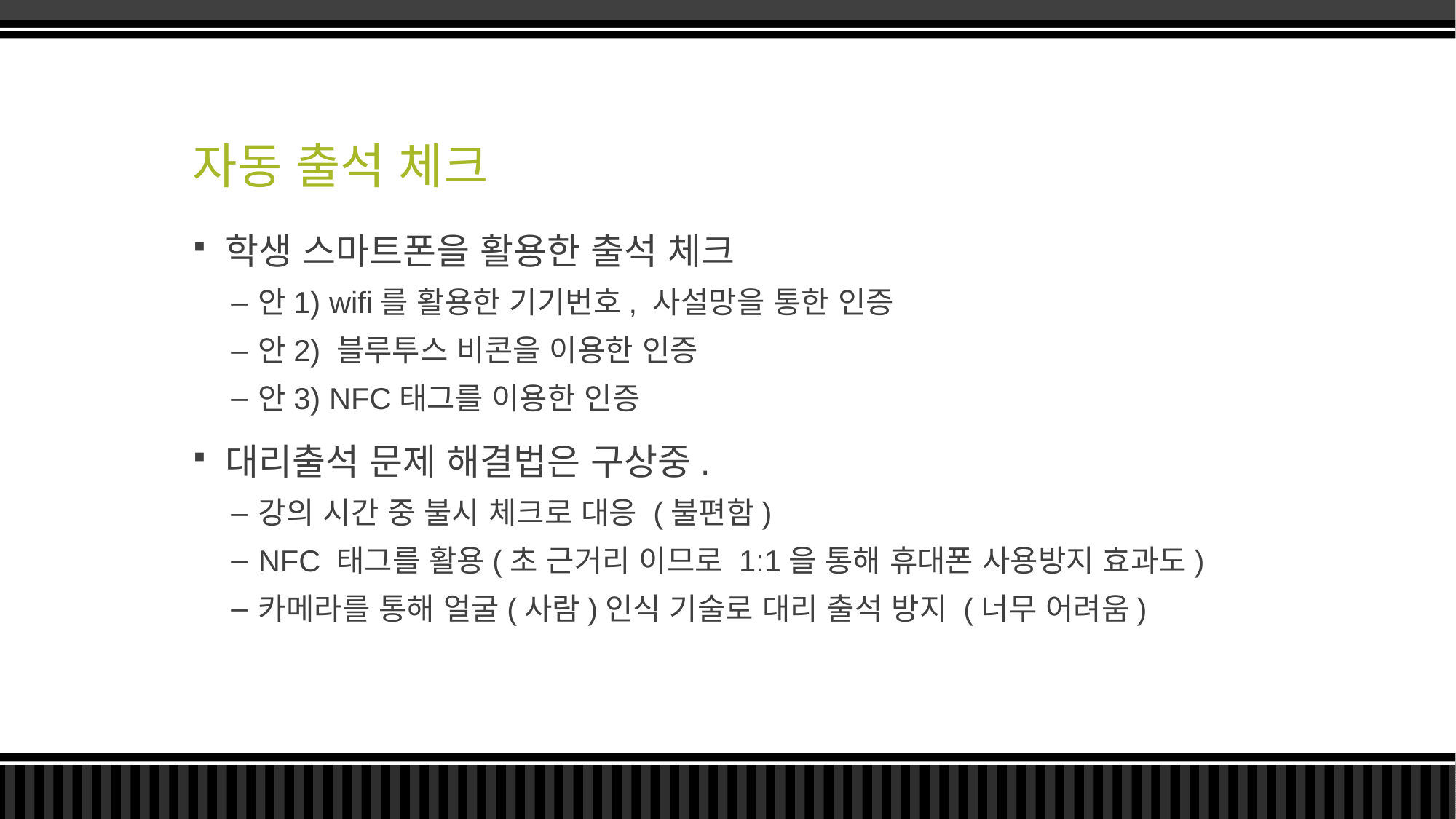

# 자동 출석 체크
학생 스마트폰을 활용한 출석 체크
안1) wifi를 활용한 기기번호, 사설망을 통한 인증
안2) 블루투스 비콘을 이용한 인증
안3) NFC태그를 이용한 인증
대리출석 문제 해결법은 구상중.
강의 시간 중 불시 체크로 대응 (불편함)
NFC 태그를 활용(초 근거리 이므로 1:1을 통해 휴대폰 사용방지 효과도)
카메라를 통해 얼굴(사람)인식 기술로 대리 출석 방지 (너무 어려움)